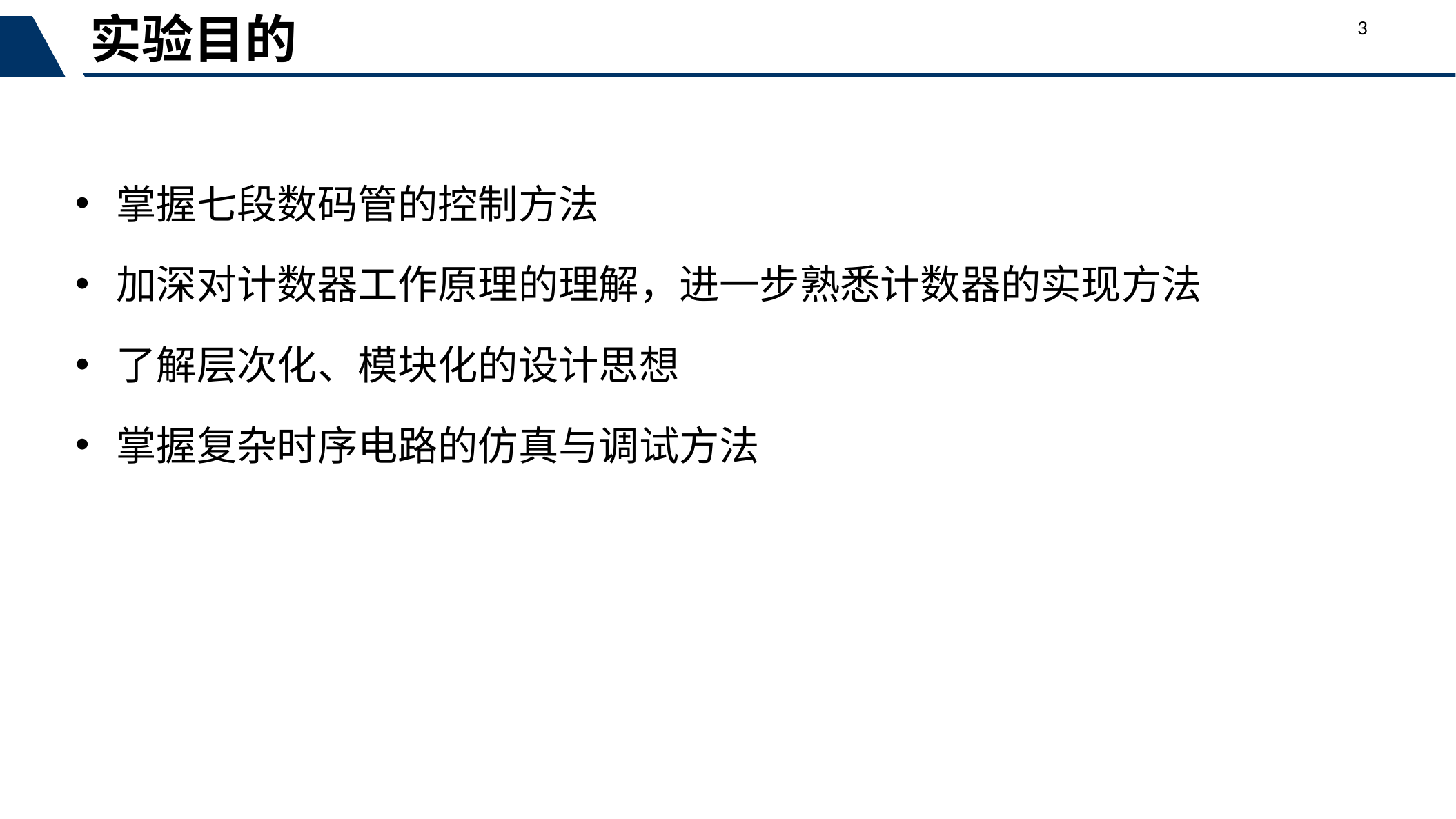

实验目的
3

掌握七段数码管的控制方法
加深对计数器工作原理的理解，进一步熟悉计数器的实现方法
了解层次化、模块化的设计思想
掌握复杂时序电路的仿真与调试方法